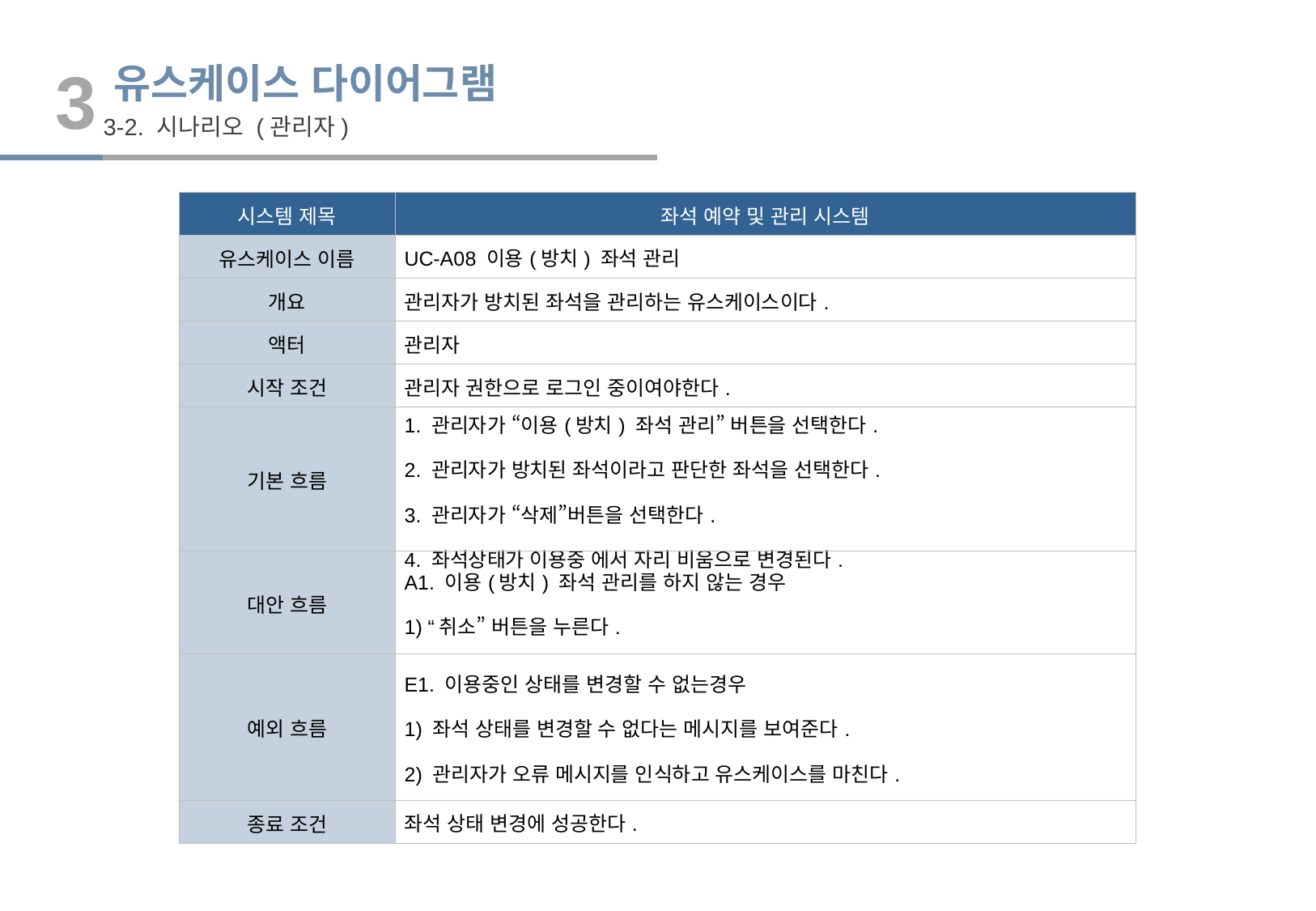

3
유스케이스 다이어그램
3-2. 시나리오 (관리자)
| 시스템 제목 | 좌석 예약 및 관리 시스템 |
| --- | --- |
| 유스케이스 이름 | UC-A08 이용(방치) 좌석 관리 |
| 개요 | 관리자가 방치된 좌석을 관리하는 유스케이스이다. |
| 액터 | 관리자 |
| 시작 조건 | 관리자 권한으로 로그인 중이여야한다. |
| 기본 흐름 | 1. 관리자가 “이용(방치) 좌석 관리” 버튼을 선택한다. 2. 관리자가 방치된 좌석이라고 판단한 좌석을 선택한다. 3. 관리자가 “삭제”버튼을 선택한다. 4. 좌석상태가 이용중 에서 자리 비움으로 변경된다. |
| 대안 흐름 | A1. 이용(방치) 좌석 관리를 하지 않는 경우 1) “취소” 버튼을 누른다. |
| 예외 흐름 | E1. 이용중인 상태를 변경할 수 없는경우 1) 좌석 상태를 변경할 수 없다는 메시지를 보여준다. 2) 관리자가 오류 메시지를 인식하고 유스케이스를 마친다. |
| 종료 조건 | 좌석 상태 변경에 성공한다. |